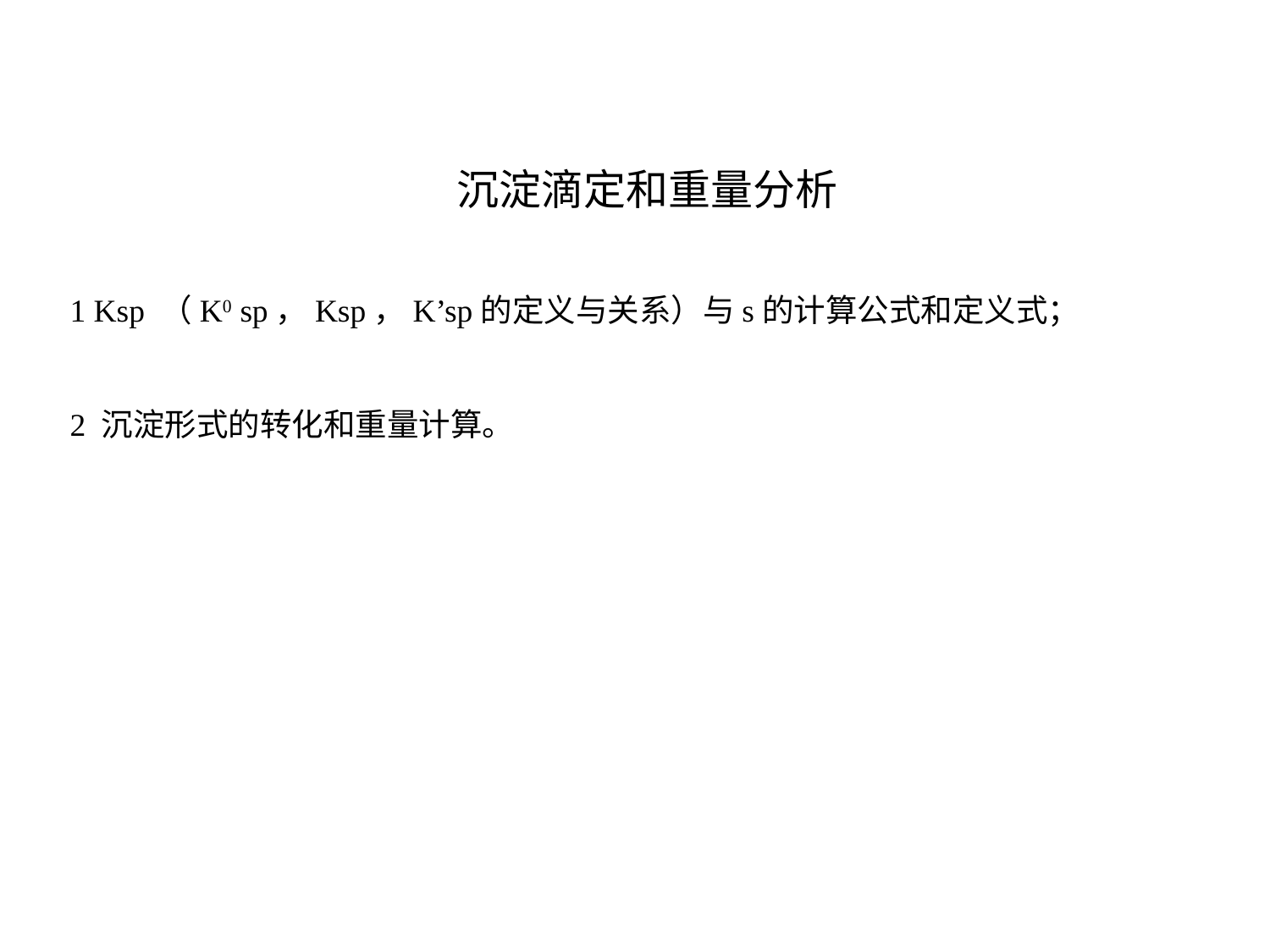

沉淀滴定和重量分析
1 Ksp （K0 sp，Ksp，K’sp的定义与关系）与s的计算公式和定义式；
2 沉淀形式的转化和重量计算。